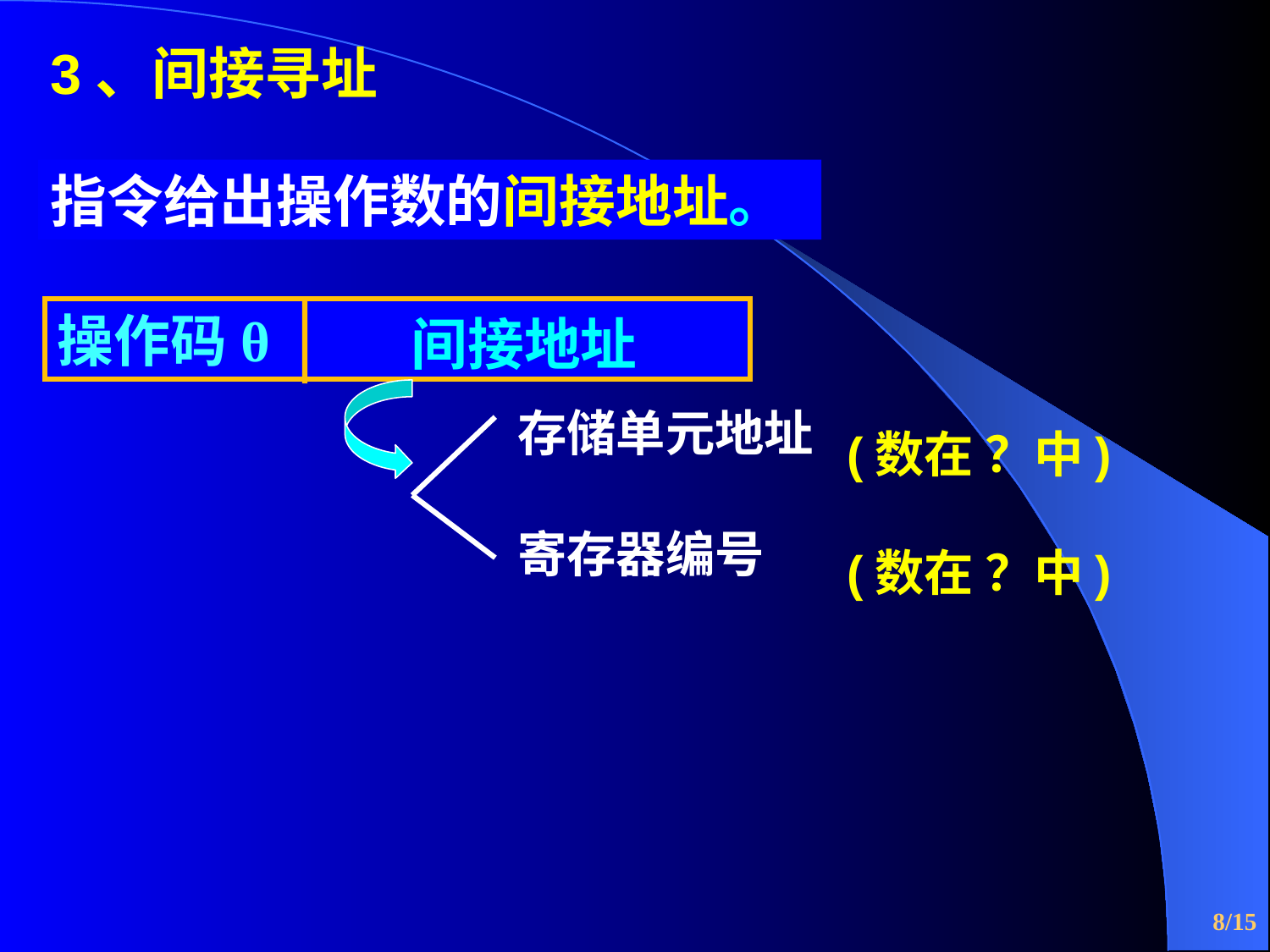

3、间接寻址
指令给出操作数的间接地址。
操作码θ

间接地址

存储单元地址

寄存器编号
(数在 ？中)

(数在 ？中)
8/15